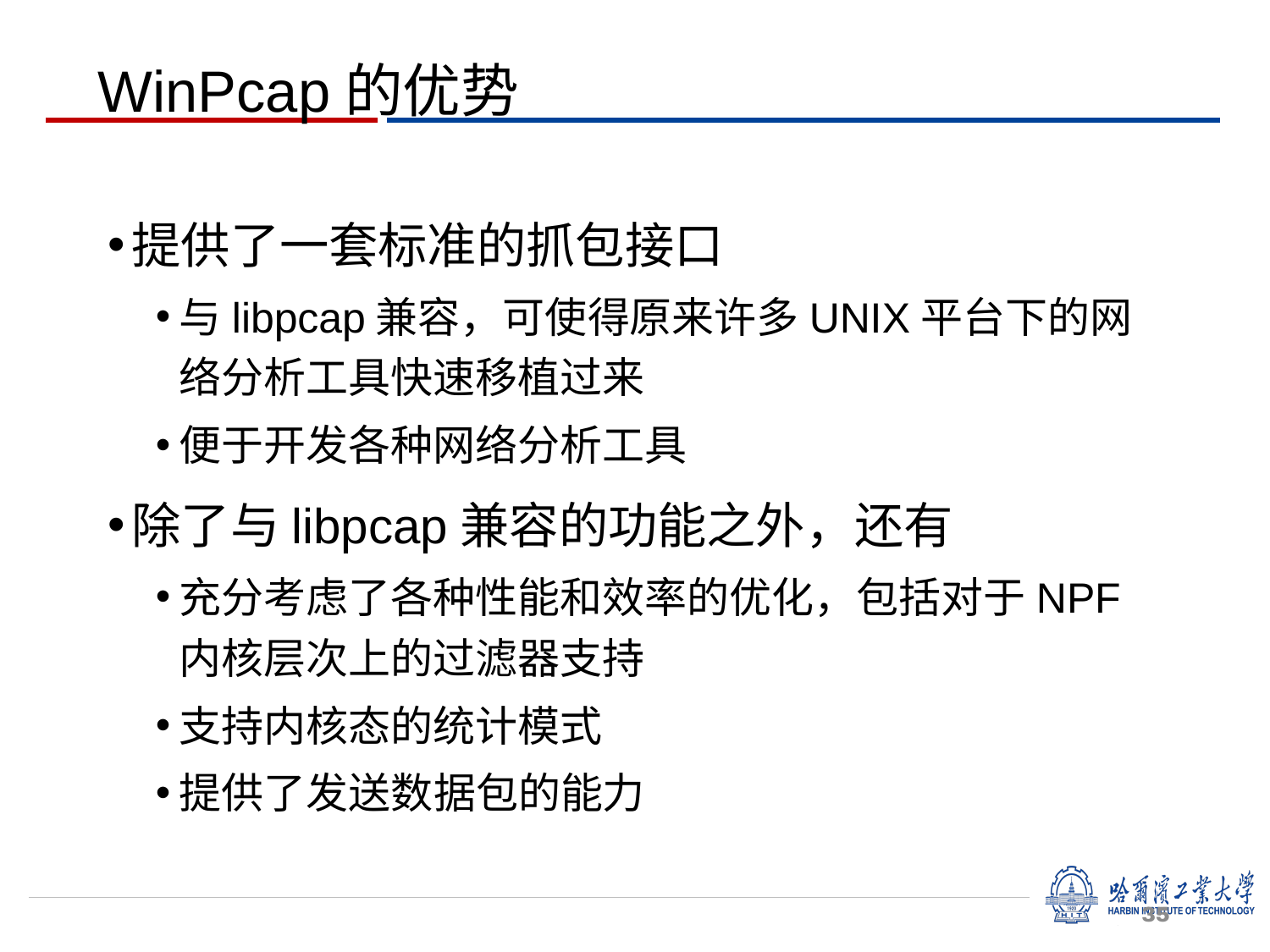

# WinPcap的优势
提供了一套标准的抓包接口
与libpcap兼容，可使得原来许多UNIX平台下的网络分析工具快速移植过来
便于开发各种网络分析工具
除了与libpcap兼容的功能之外，还有
充分考虑了各种性能和效率的优化，包括对于NPF内核层次上的过滤器支持
支持内核态的统计模式
提供了发送数据包的能力
35